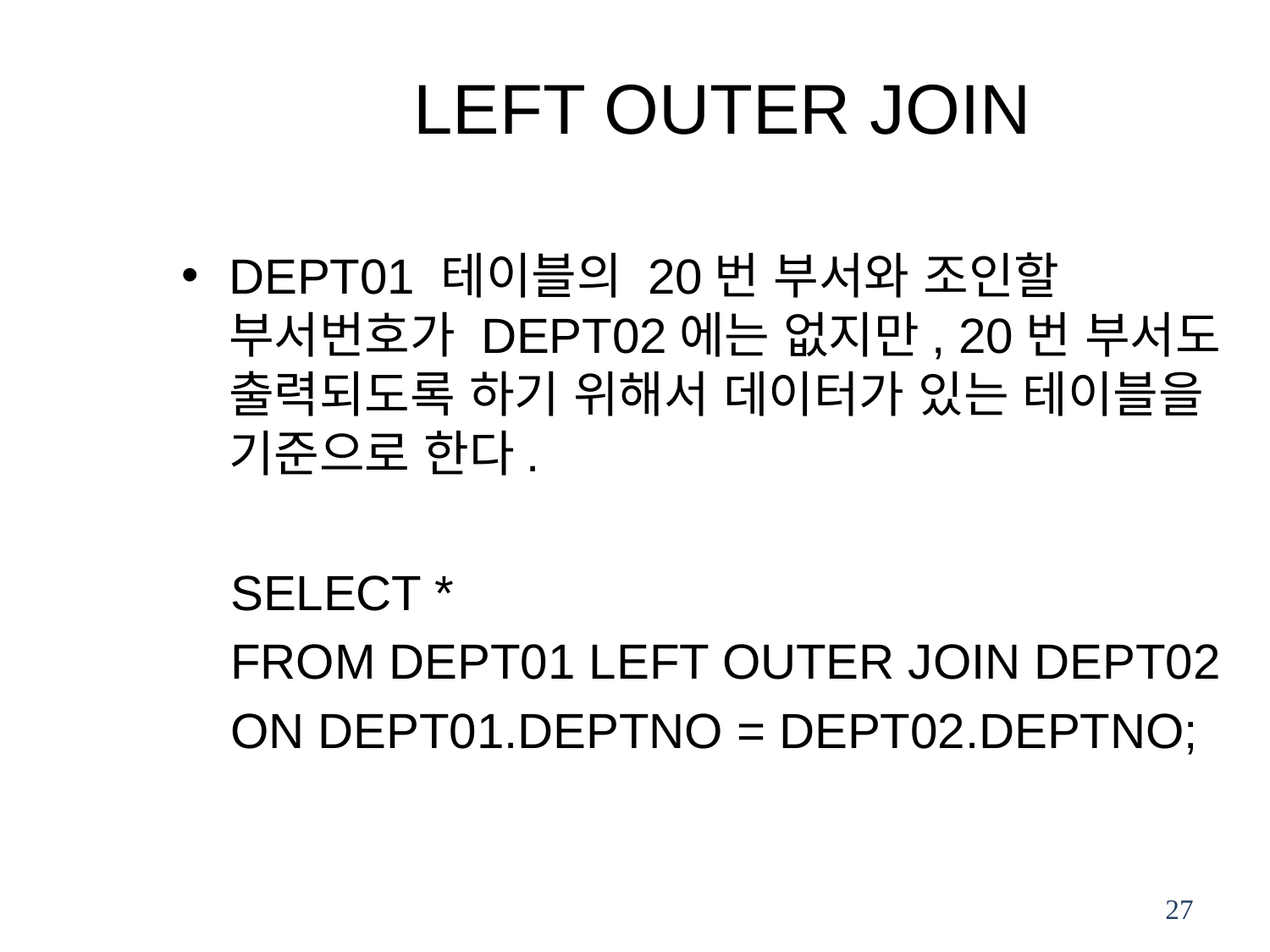

# LEFT OUTER JOIN
DEPT01 테이블의 20번 부서와 조인할 부서번호가 DEPT02에는 없지만, 20번 부서도 출력되도록 하기 위해서 데이터가 있는 테이블을 기준으로 한다.

SELECT *
FROM DEPT01 LEFT OUTER JOIN DEPT02
ON DEPT01.DEPTNO = DEPT02.DEPTNO;
27